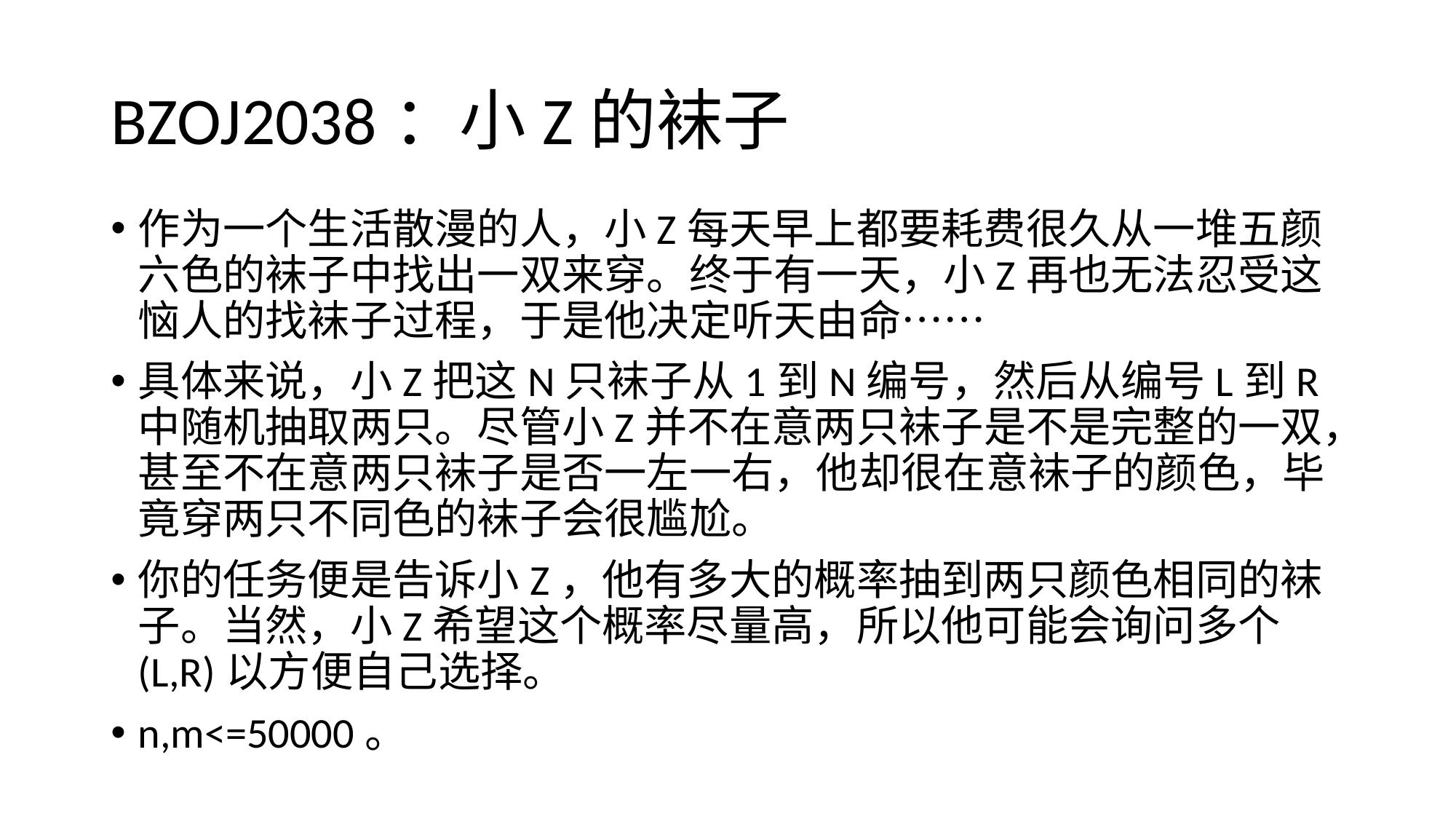

# BZOJ2038：小Z的袜子
作为一个生活散漫的人，小Z每天早上都要耗费很久从一堆五颜六色的袜子中找出一双来穿。终于有一天，小Z再也无法忍受这恼人的找袜子过程，于是他决定听天由命……
具体来说，小Z把这N只袜子从1到N编号，然后从编号L到R中随机抽取两只。尽管小Z并不在意两只袜子是不是完整的一双，甚至不在意两只袜子是否一左一右，他却很在意袜子的颜色，毕竟穿两只不同色的袜子会很尴尬。
你的任务便是告诉小Z，他有多大的概率抽到两只颜色相同的袜子。当然，小Z希望这个概率尽量高，所以他可能会询问多个(L,R)以方便自己选择。
n,m<=50000。